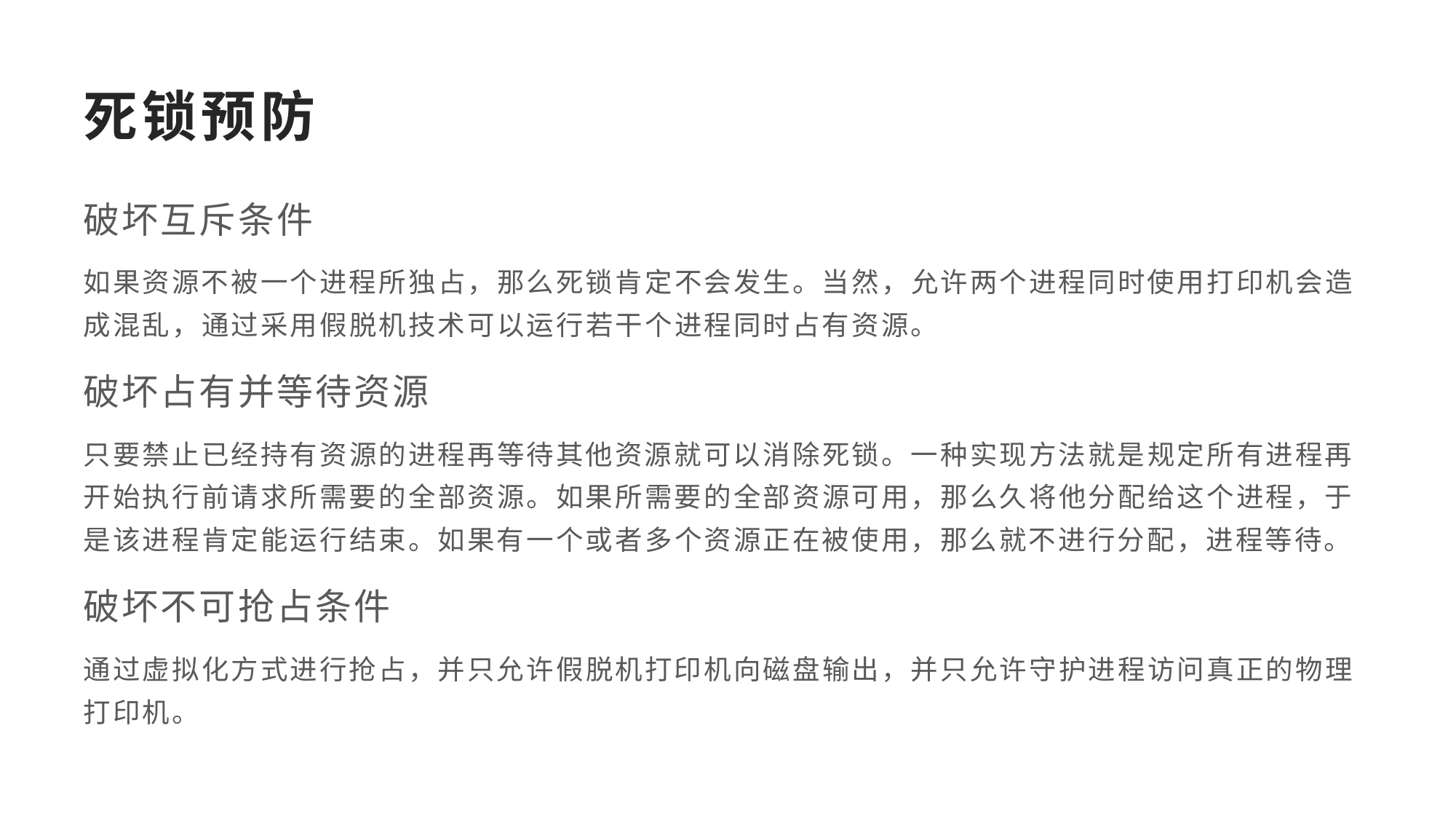

# 死锁预防
破坏互斥条件
如果资源不被一个进程所独占，那么死锁肯定不会发生。当然，允许两个进程同时使用打印机会造成混乱，通过采用假脱机技术可以运行若干个进程同时占有资源。
破坏占有并等待资源
只要禁止已经持有资源的进程再等待其他资源就可以消除死锁。一种实现方法就是规定所有进程再开始执行前请求所需要的全部资源。如果所需要的全部资源可用，那么久将他分配给这个进程，于是该进程肯定能运行结束。如果有一个或者多个资源正在被使用，那么就不进行分配，进程等待。
破坏不可抢占条件
通过虚拟化方式进行抢占，并只允许假脱机打印机向磁盘输出，并只允许守护进程访问真正的物理打印机。